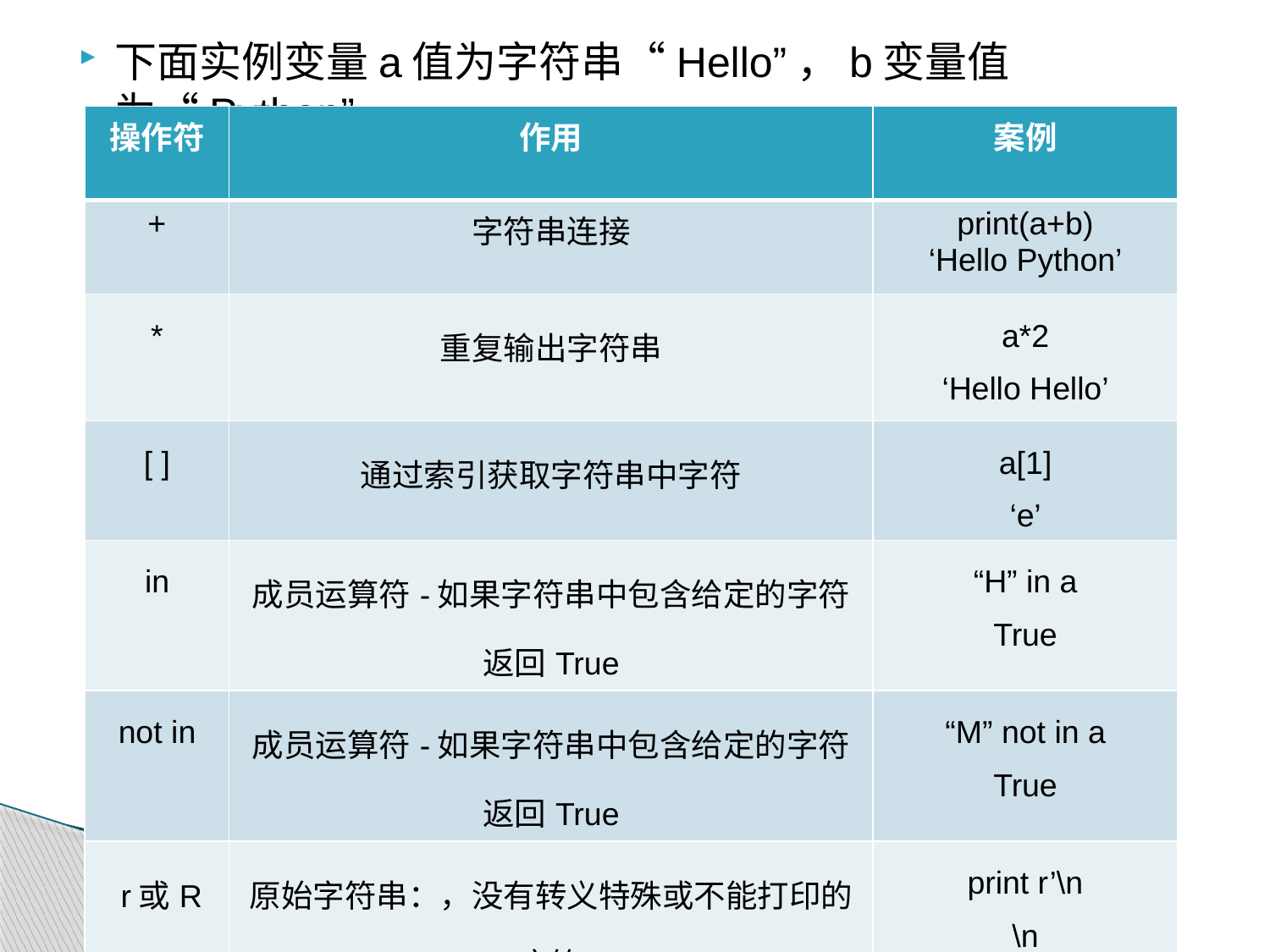

下面实例变量a值为字符串“Hello”，b变量值为“Python”

#
| 操作符 | 作用 | 案例 |
| --- | --- | --- |
| + | 字符串连接 | print(a+b) ‘Hello Python’ |
| \* | 重复输出字符串 | a\*2 ‘Hello Hello’ |
| [ ] | 通过索引获取字符串中字符 | a[1] ‘e’ |
| in | 成员运算符-如果字符串中包含给定的字符返回True | “H” in a True |
| not in | 成员运算符-如果字符串中包含给定的字符返回True | “M” not in a True |
| r或R | 原始字符串：，没有转义特殊或不能打印的字符 | print r’\n \n |